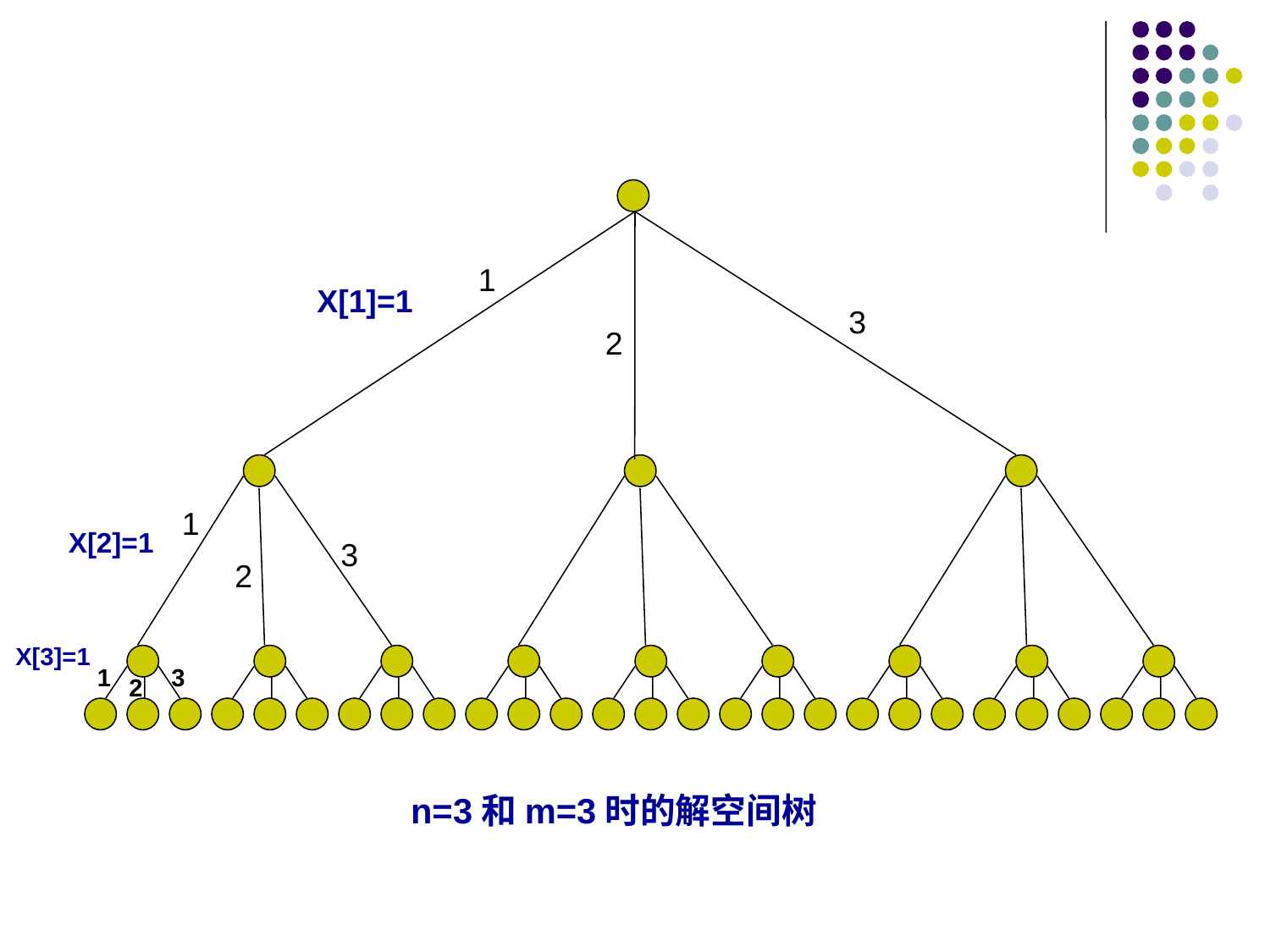

1
X[1]=1
3
2
1
X[2]=1
3
2
X[3]=1
1
3
2
n=3和m=3时的解空间树